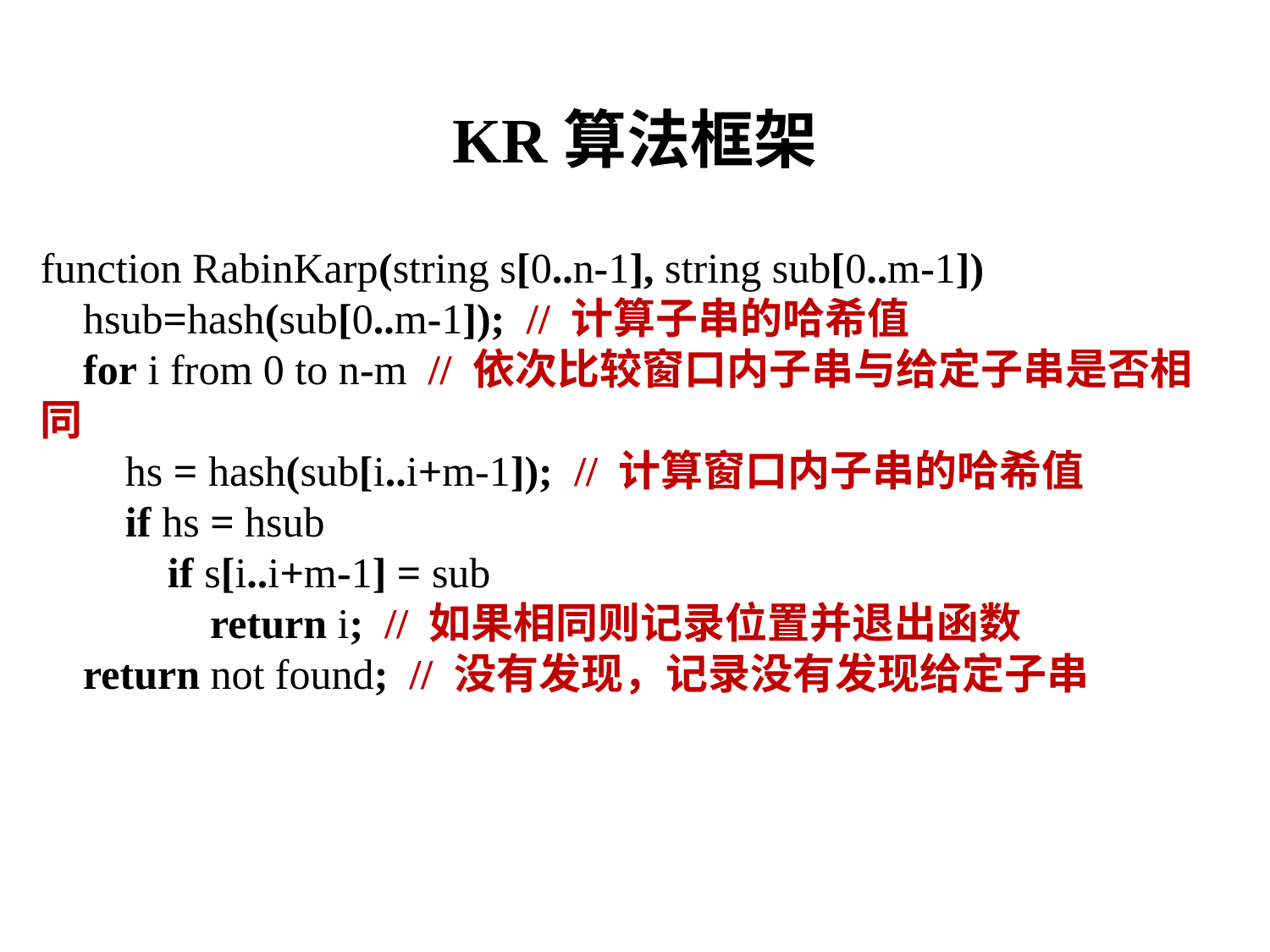

# KR算法框架
function RabinKarp(string s[0..n-1], string sub[0..m-1])
    hsub=hash(sub[0..m-1]);  // 计算子串的哈希值
    for i from 0 to n-m  // 依次比较窗口内子串与给定子串是否相同
        hs = hash(sub[i..i+m-1]);  // 计算窗口内子串的哈希值
        if hs = hsub
            if s[i..i+m-1] = sub
 	    return i;  // 如果相同则记录位置并退出函数
    return not found;  // 没有发现，记录没有发现给定子串